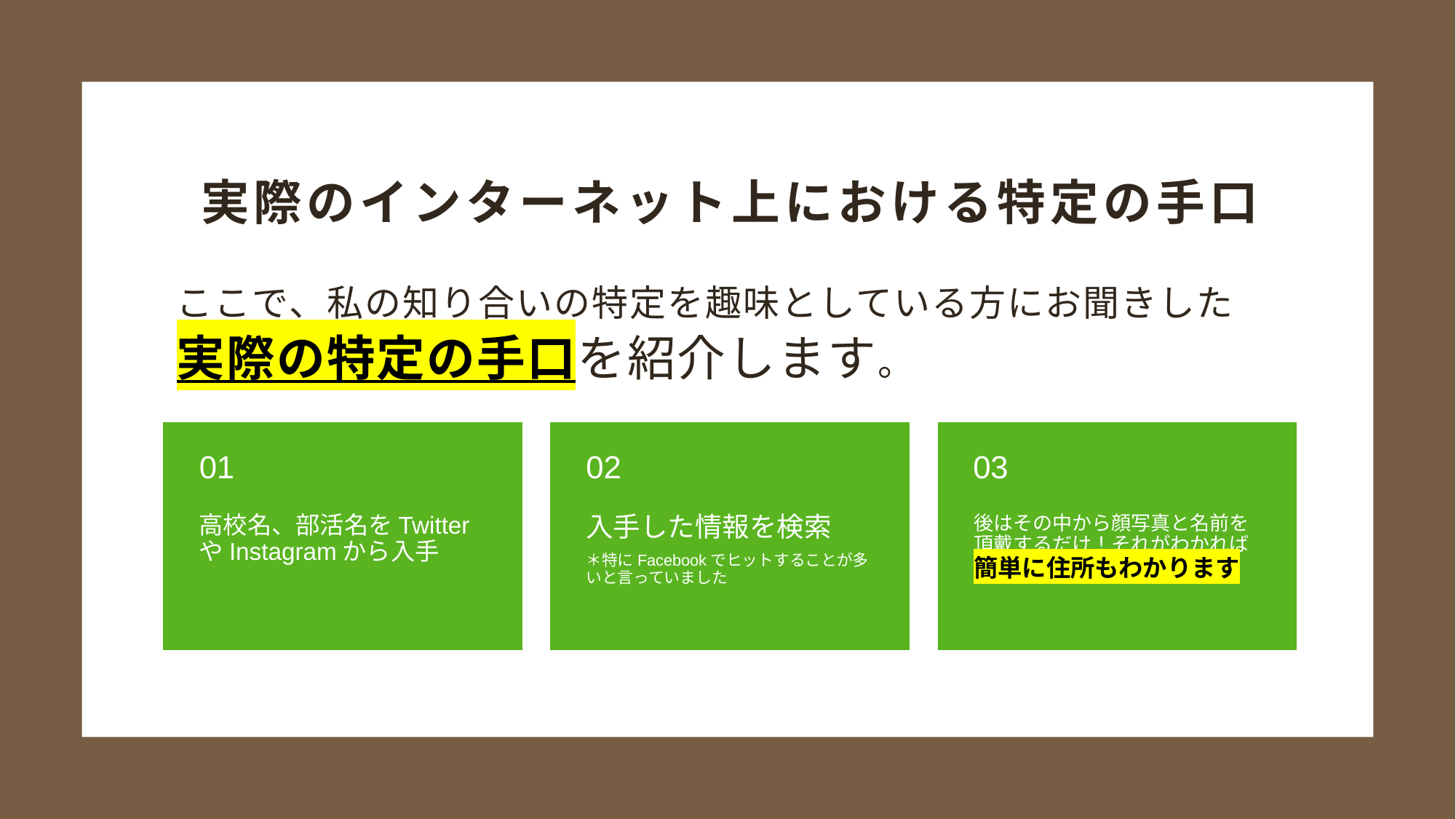

# 実際のインターネット上における特定の手口
ここで、私の知り合いの特定を趣味としている方にお聞きした実際の特定の手口を紹介します。

高校名、部活名をTwitterやInstagramから入手
01
入手した情報を検索
＊特にFacebookでヒットすることが多いと言っていました
02
後はその中から顔写真と名前を頂戴するだけ！それがわかれば簡単に住所もわかります
03